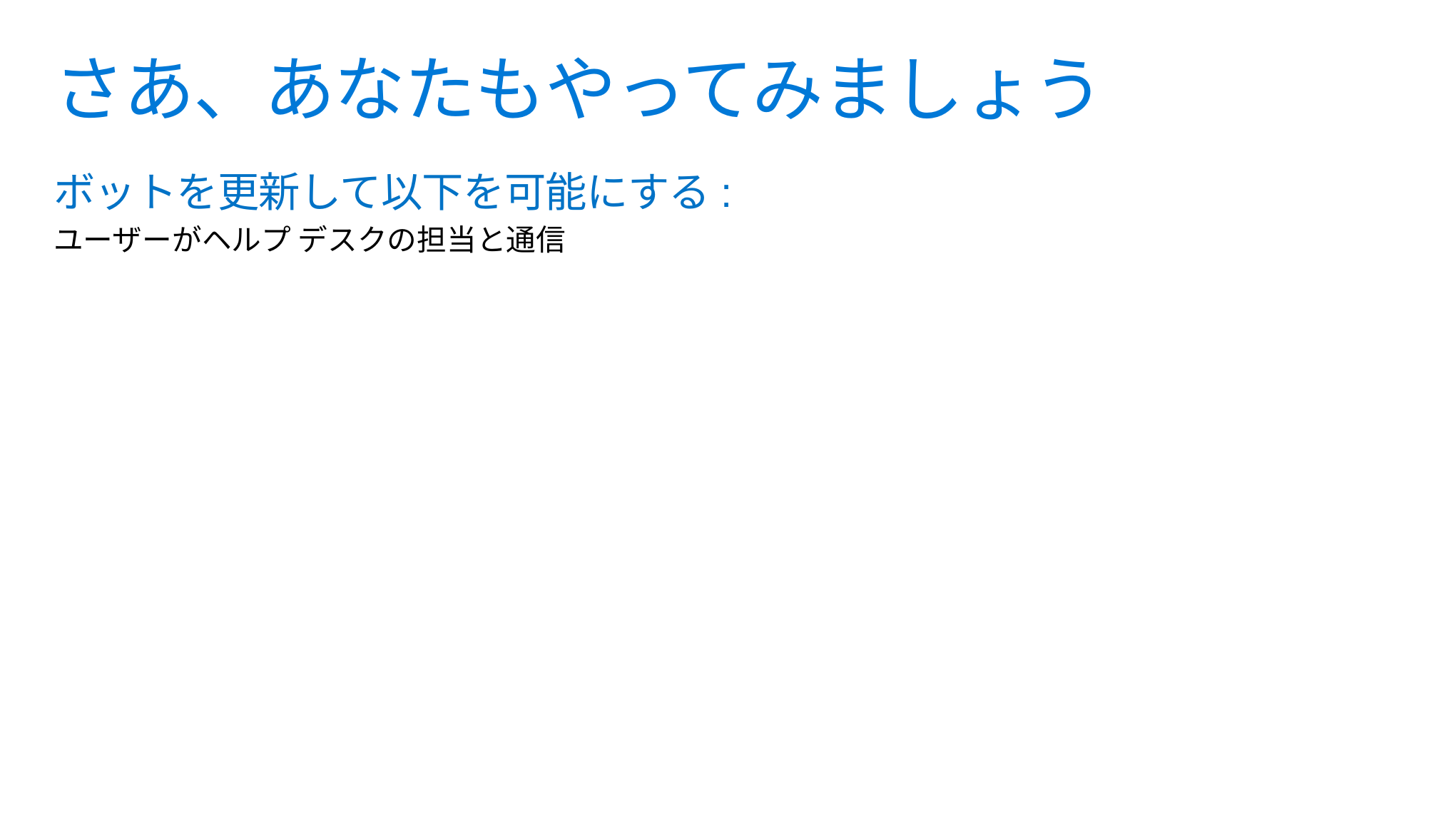

# さあ、あなたもやってみましょう
ボットを更新して以下を可能にする:
ユーザーがヘルプ デスクの担当と通信